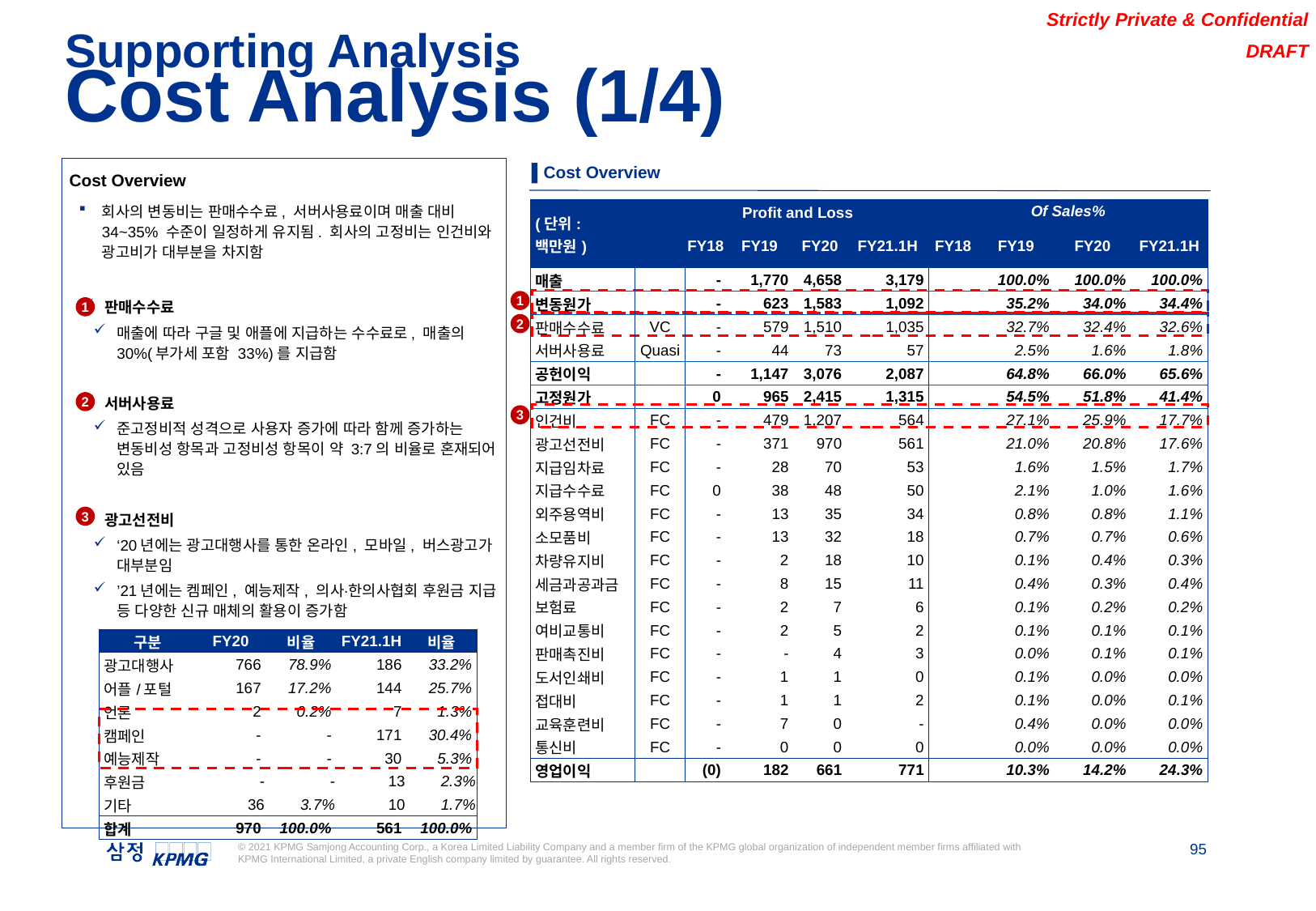

Supporting Analysis
Cost Analysis (1/4)
▌Cost Overview

Cost Overview
회사의 변동비는 판매수수료, 서버사용료이며 매출 대비 34~35% 수준이 일정하게 유지됨. 회사의 고정비는 인건비와 광고비가 대부분을 차지함

판매수수료
매출에 따라 구글 및 애플에 지급하는 수수료로, 매출의 30%(부가세 포함 33%)를 지급함

서버사용료
준고정비적 성격으로 사용자 증가에 따라 함께 증가하는 변동비성 항목과 고정비성 항목이 약 3:7의 비율로 혼재되어 있음

광고선전비
‘20년에는 광고대행사를 통한 온라인, 모바일, 버스광고가 대부분임
’21년에는 켐페인, 예능제작, 의사∙한의사협회 후원금 지급 등 다양한 신규 매체의 활용이 증가함

| (단위: 백만원) |  | Profit and Loss |  |  |  | Of Sales% |  |  |  |
| --- | --- | --- | --- | --- | --- | --- | --- | --- | --- |
|  |  | FY18 | FY19 | FY20 | FY21.1H | FY18 | FY19 | FY20 | FY21.1H |
| 매출 |  | - | 1,770 | 4,658 | 3,179 |  | 100.0% | 100.0% | 100.0% |
| 변동원가 |  | - | 623 | 1,583 | 1,092 |  | 35.2% | 34.0% | 34.4% |
| 판매수수료 | VC | - | 579 | 1,510 | 1,035 |  | 32.7% | 32.4% | 32.6% |
| 서버사용료 | Quasi | - | 44 | 73 | 57 |  | 2.5% | 1.6% | 1.8% |
| 공헌이익 |  | - | 1,147 | 3,076 | 2,087 |  | 64.8% | 66.0% | 65.6% |
| 고정원가 |  | 0 | 965 | 2,415 | 1,315 |  | 54.5% | 51.8% | 41.4% |
| 인건비 | FC | - | 479 | 1,207 | 564 |  | 27.1% | 25.9% | 17.7% |
| 광고선전비 | FC | - | 371 | 970 | 561 |  | 21.0% | 20.8% | 17.6% |
| 지급임차료 | FC | - | 28 | 70 | 53 |  | 1.6% | 1.5% | 1.7% |
| 지급수수료 | FC | 0 | 38 | 48 | 50 |  | 2.1% | 1.0% | 1.6% |
| 외주용역비 | FC | - | 13 | 35 | 34 |  | 0.8% | 0.8% | 1.1% |
| 소모품비 | FC | - | 13 | 32 | 18 |  | 0.7% | 0.7% | 0.6% |
| 차량유지비 | FC | - | 2 | 18 | 10 |  | 0.1% | 0.4% | 0.3% |
| 세금과공과금 | FC | - | 8 | 15 | 11 |  | 0.4% | 0.3% | 0.4% |
| 보험료 | FC | - | 2 | 7 | 6 |  | 0.1% | 0.2% | 0.2% |
| 여비교통비 | FC | - | 2 | 5 | 2 |  | 0.1% | 0.1% | 0.1% |
| 판매촉진비 | FC | - | - | 4 | 3 |  | 0.0% | 0.1% | 0.1% |
| 도서인쇄비 | FC | - | 1 | 1 | 0 |  | 0.1% | 0.0% | 0.0% |
| 접대비 | FC | - | 1 | 1 | 2 |  | 0.1% | 0.0% | 0.1% |
| 교육훈련비 | FC | - | 7 | 0 | - |  | 0.4% | 0.0% | 0.0% |
| 통신비 | FC | - | 0 | 0 | 0 |  | 0.0% | 0.0% | 0.0% |
| 영업이익 |  | (0) | 182 | 661 | 771 |  | 10.3% | 14.2% | 24.3% |

1
1

2
2

3
3
| 구분 | FY20 | 비율 | FY21.1H | 비율 |
| --- | --- | --- | --- | --- |
| 광고대행사 | 766 | 78.9% | 186 | 33.2% |
| 어플/포털 | 167 | 17.2% | 144 | 25.7% |
| 언론 | 2 | 0.2% | 7 | 1.3% |
| 캠페인 | - | - | 171 | 30.4% |
| 예능제작 | - | - | 30 | 5.3% |
| 후원금 | - | - | 13 | 2.3% |
| 기타 | 36 | 3.7% | 10 | 1.7% |
| 합계 | 970 | 100.0% | 561 | 100.0% |